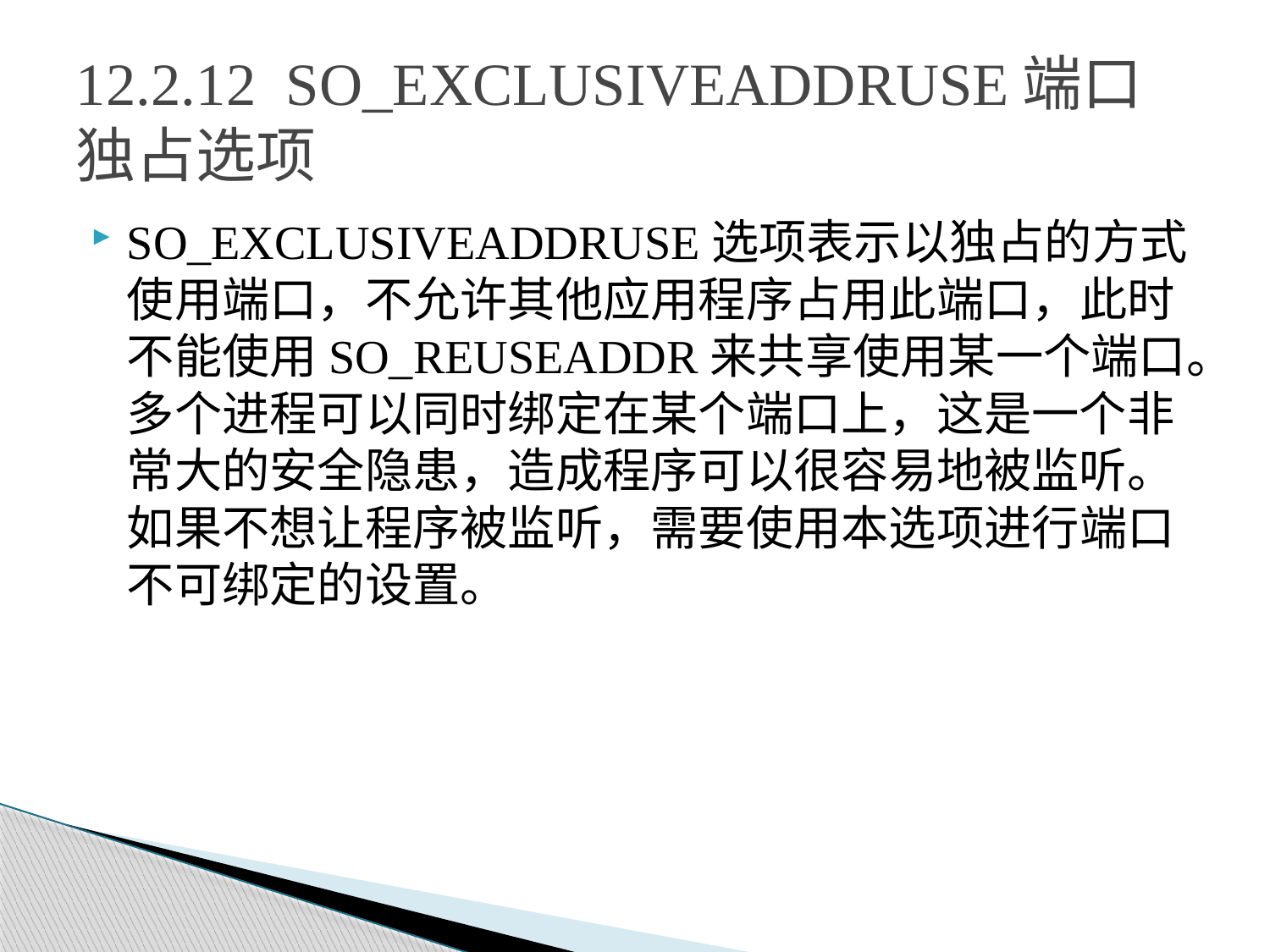

# 12.2.12  SO_EXCLUSIVEADDRUSE端口独占选项
SO_EXCLUSIVEADDRUSE选项表示以独占的方式使用端口，不允许其他应用程序占用此端口，此时不能使用SO_REUSEADDR来共享使用某一个端口。多个进程可以同时绑定在某个端口上，这是一个非常大的安全隐患，造成程序可以很容易地被监听。如果不想让程序被监听，需要使用本选项进行端口不可绑定的设置。